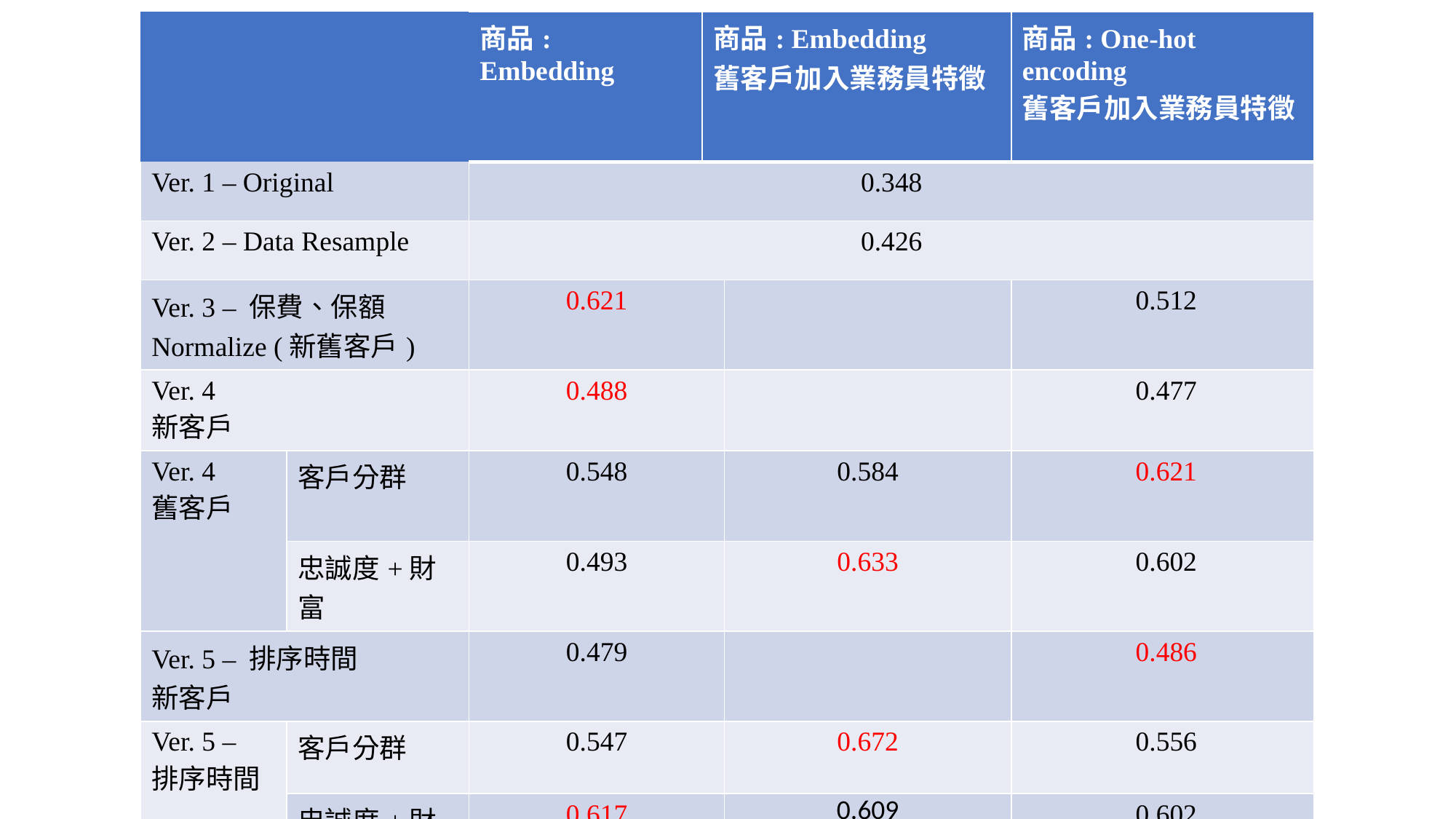

|  |  | 商品: Embedding | 商品: Embedding 舊客戶加入業務員特徵 |  | 商品: One-hot encoding 舊客戶加入業務員特徵 |
| --- | --- | --- | --- | --- | --- |
| Ver. 1 – Original |  | 0.348 |  |  |  |
| Ver. 2 – Data Resample |  | 0.426 |  |  |  |
| Ver. 3 – 保費、保額 Normalize (新舊客戶) |  | 0.621 | 0.512 |  | 0.512 |
| Ver. 4 新客戶 |  | 0.488 | 0.477 |  | 0.477 |
| Ver. 4 舊客戶 | 客戶分群 | 0.548 | 0.621 | 0.584 | 0.621 |
|  | 忠誠度+財富 | 0.493 |  | 0.633 | 0.602 |
| Ver. 5 – 排序時間 新客戶 |  | 0.479 | 0.486 |  | 0.486 |
| Ver. 5 – 排序時間 舊客戶 | 客戶分群 | 0.547 | 0.556 | 0.672 | 0.556 |
|  | 忠誠度+財富 | 0.617 |  | 0.609 | 0.602 |